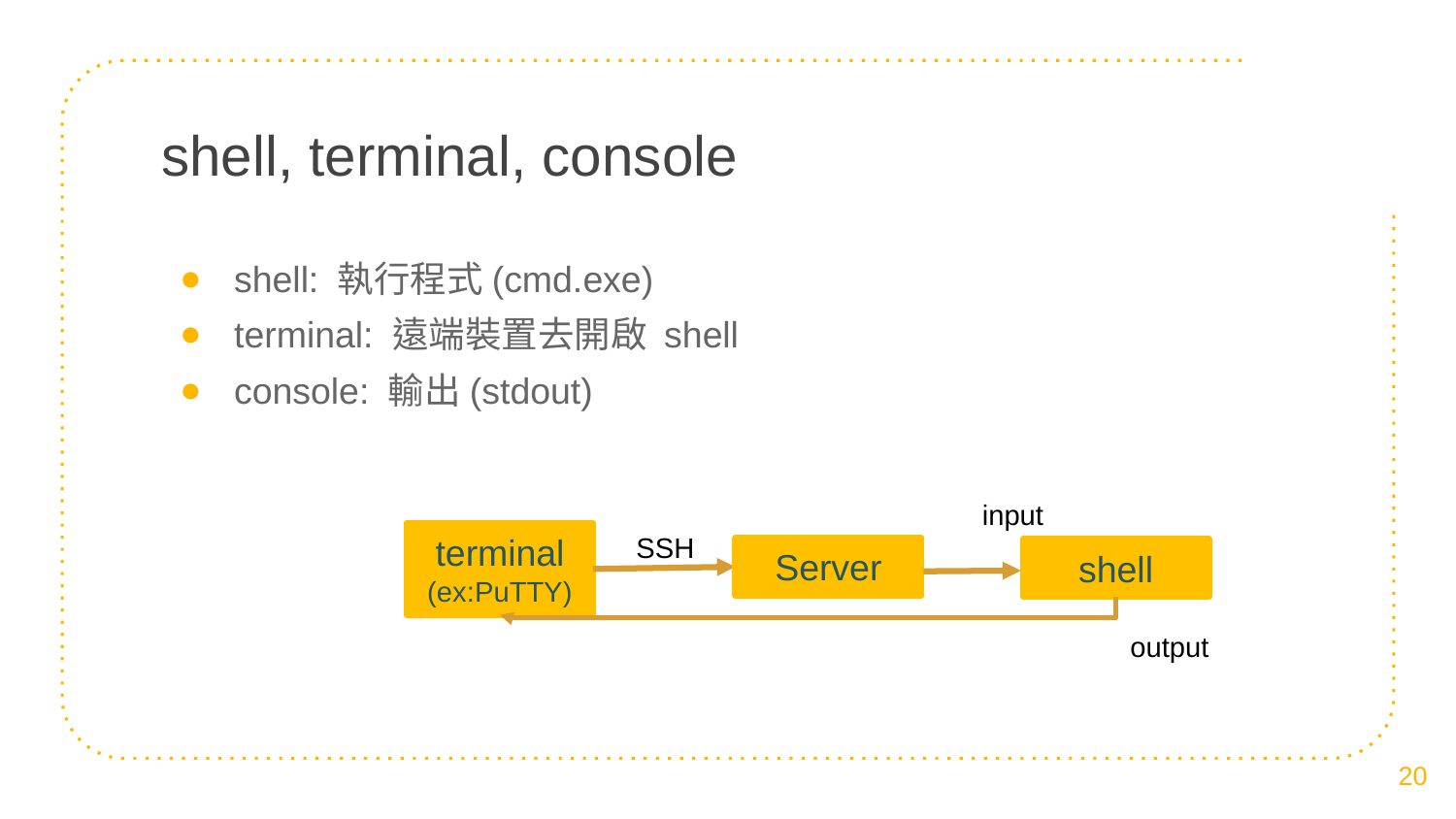

# shell, terminal, console
shell: 執行程式(cmd.exe)
terminal: 遠端裝置去開啟 shell
console: 輸出(stdout)
input
terminal
(ex:PuTTY)
SSH
Server
shell
output
20